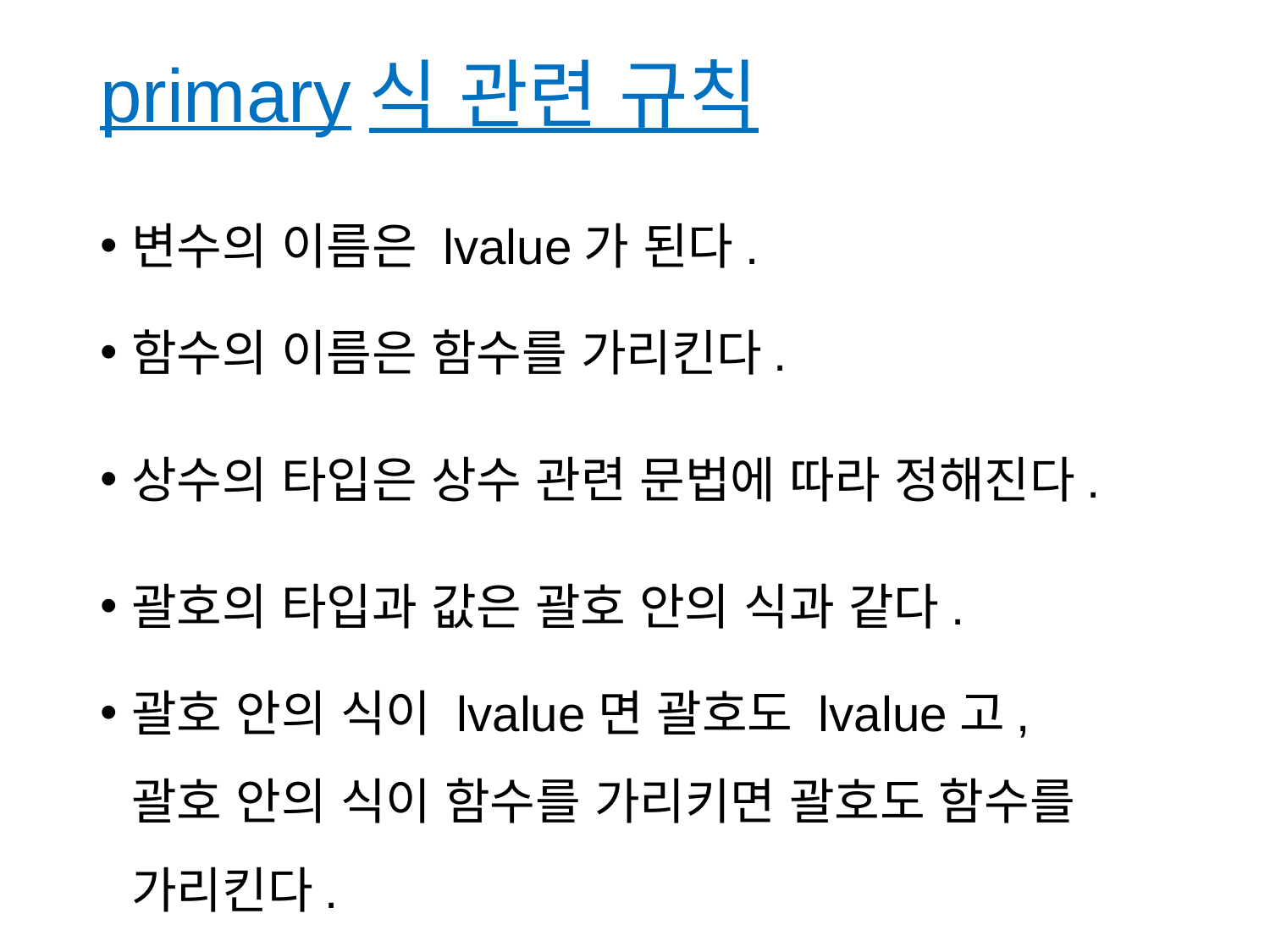

# primary식 관련 규칙
변수의 이름은 lvalue가 된다.
함수의 이름은 함수를 가리킨다.

상수의 타입은 상수 관련 문법에 따라 정해진다.

괄호의 타입과 값은 괄호 안의 식과 같다.
괄호 안의 식이 lvalue면 괄호도 lvalue고,
괄호 안의 식이 함수를 가리키면 괄호도 함수를 가리킨다.